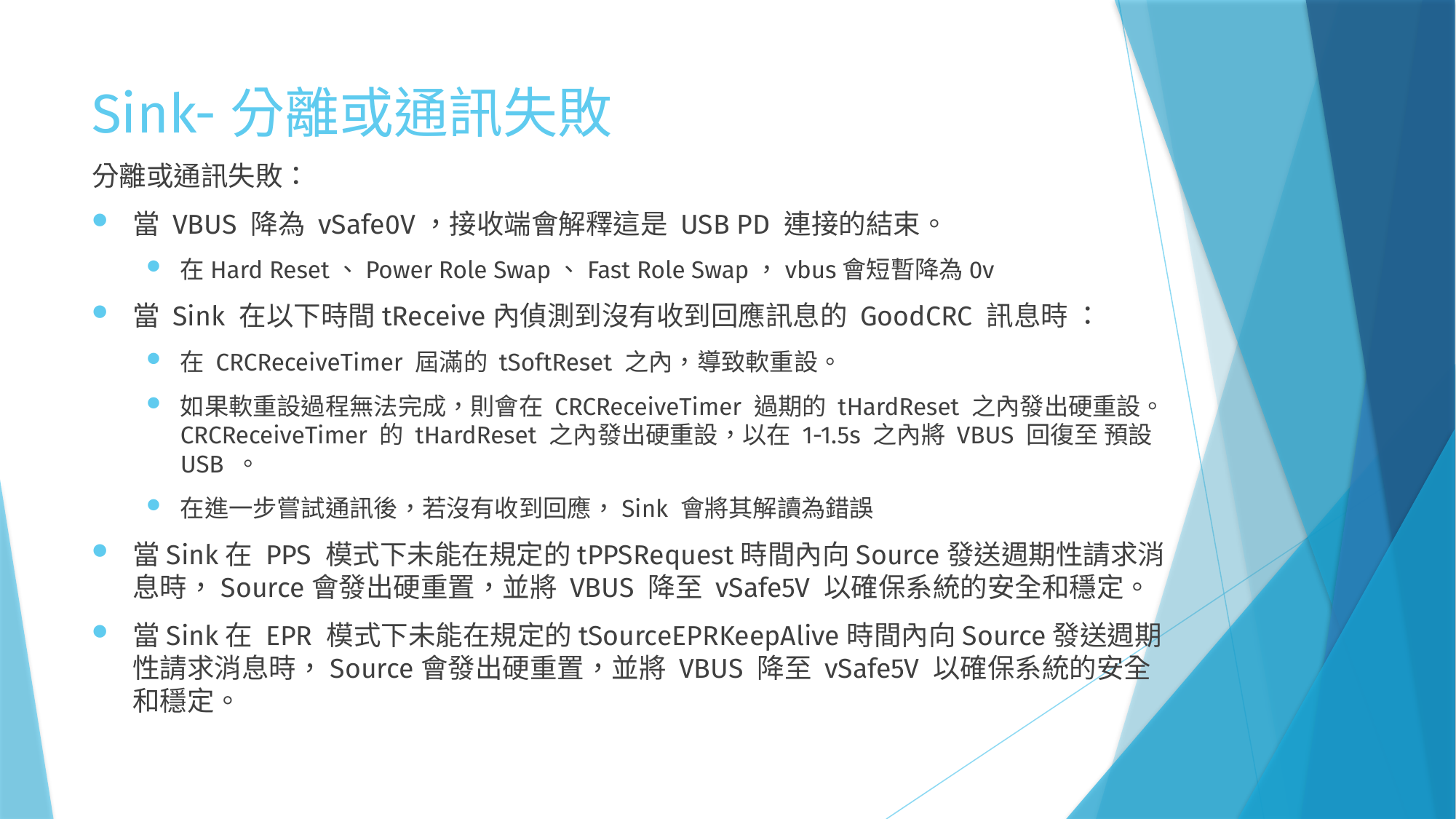

# Sink-分離或通訊失敗
分離或通訊失敗：
當 VBUS 降為 vSafe0V，接收端會解釋這是 USB PD 連接的結束。
在Hard Reset、Power Role Swap、Fast Role Swap，vbus會短暫降為0v
當 Sink 在以下時間tReceive內偵測到沒有收到回應訊息的 GoodCRC 訊息時 ：
在 CRCReceiveTimer 屆滿的 tSoftReset 之內，導致軟重設。
如果軟重設過程無法完成，則會在 CRCReceiveTimer 過期的 tHardReset 之內發出硬重設。CRCReceiveTimer 的 tHardReset 之內發出硬重設，以在 1-1.5s 之內將 VBUS 回復至 預設USB 。
在進一步嘗試通訊後，若沒有收到回應，Sink 會將其解讀為錯誤
當Sink在 PPS 模式下未能在規定的tPPSRequest時間內向Source發送週期性請求消息時，Source會發出硬重置，並將 VBUS 降至 vSafe5V 以確保系統的安全和穩定。
當Sink在 EPR 模式下未能在規定的tSourceEPRKeepAlive時間內向Source發送週期性請求消息時，Source會發出硬重置，並將 VBUS 降至 vSafe5V 以確保系統的安全和穩定。